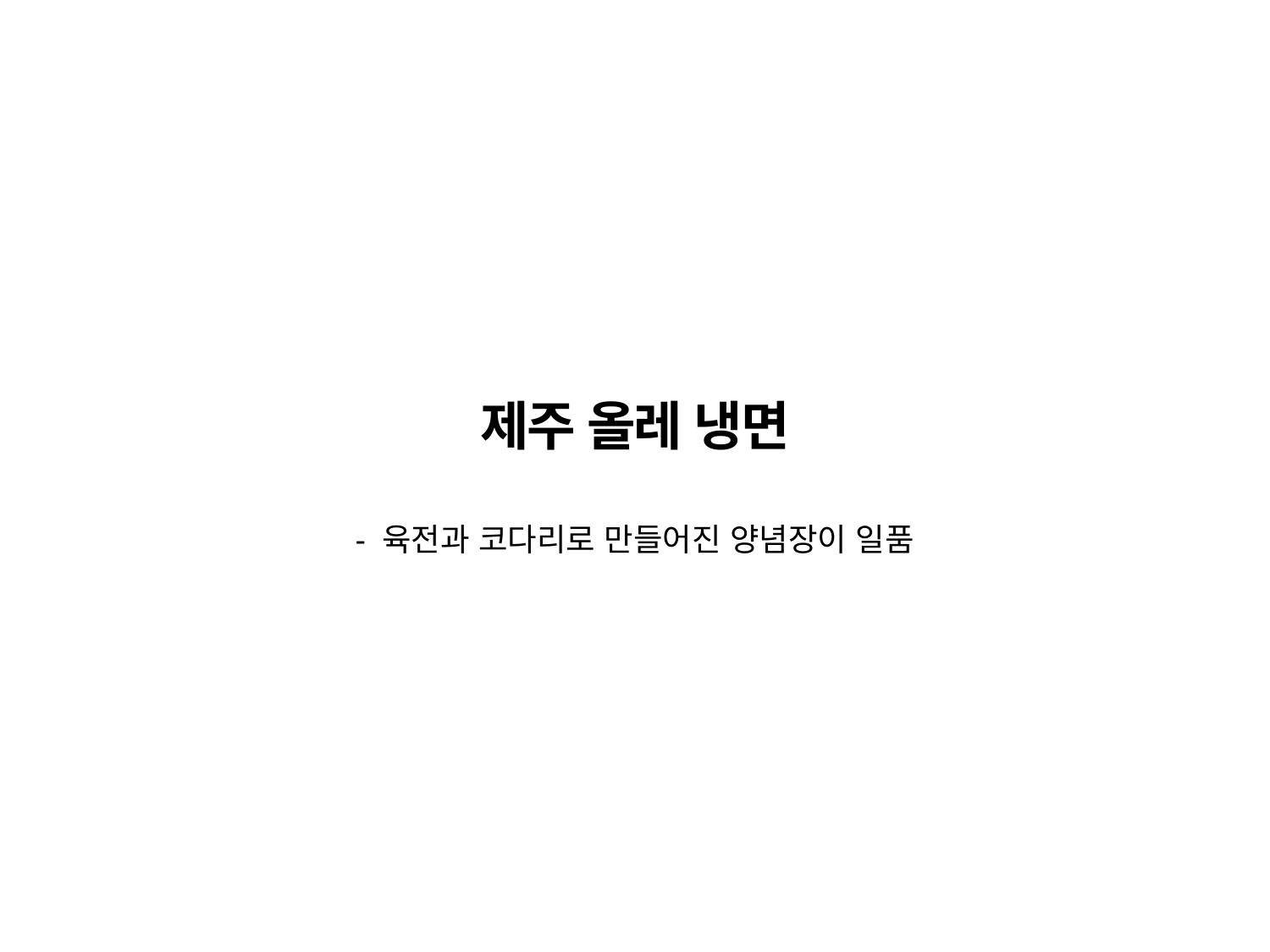

제주 올레 냉면

- 육전과 코다리로 만들어진 양념장이 일품